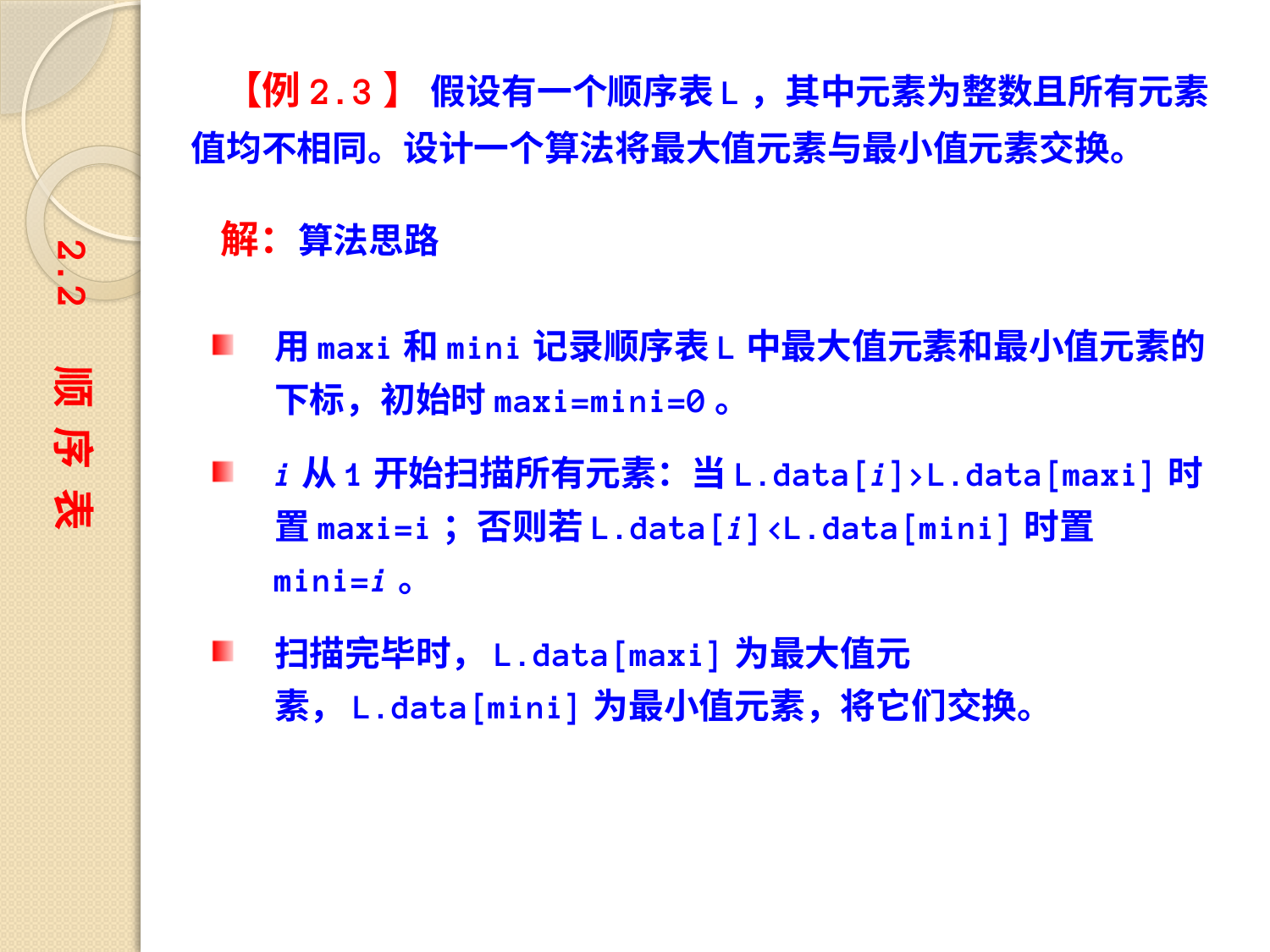

【例2.3】 假设有一个顺序表L，其中元素为整数且所有元素值均不相同。设计一个算法将最大值元素与最小值元素交换。
解：算法思路
2.2  顺  序  表
用maxi和mini记录顺序表L中最大值元素和最小值元素的下标，初始时maxi=mini=0。
i从1开始扫描所有元素：当L.data[i]>L.data[maxi]时置maxi=i；否则若L.data[i]<L.data[mini]时置mini=i。
扫描完毕时，L.data[maxi]为最大值元素，L.data[mini]为最小值元素，将它们交换。